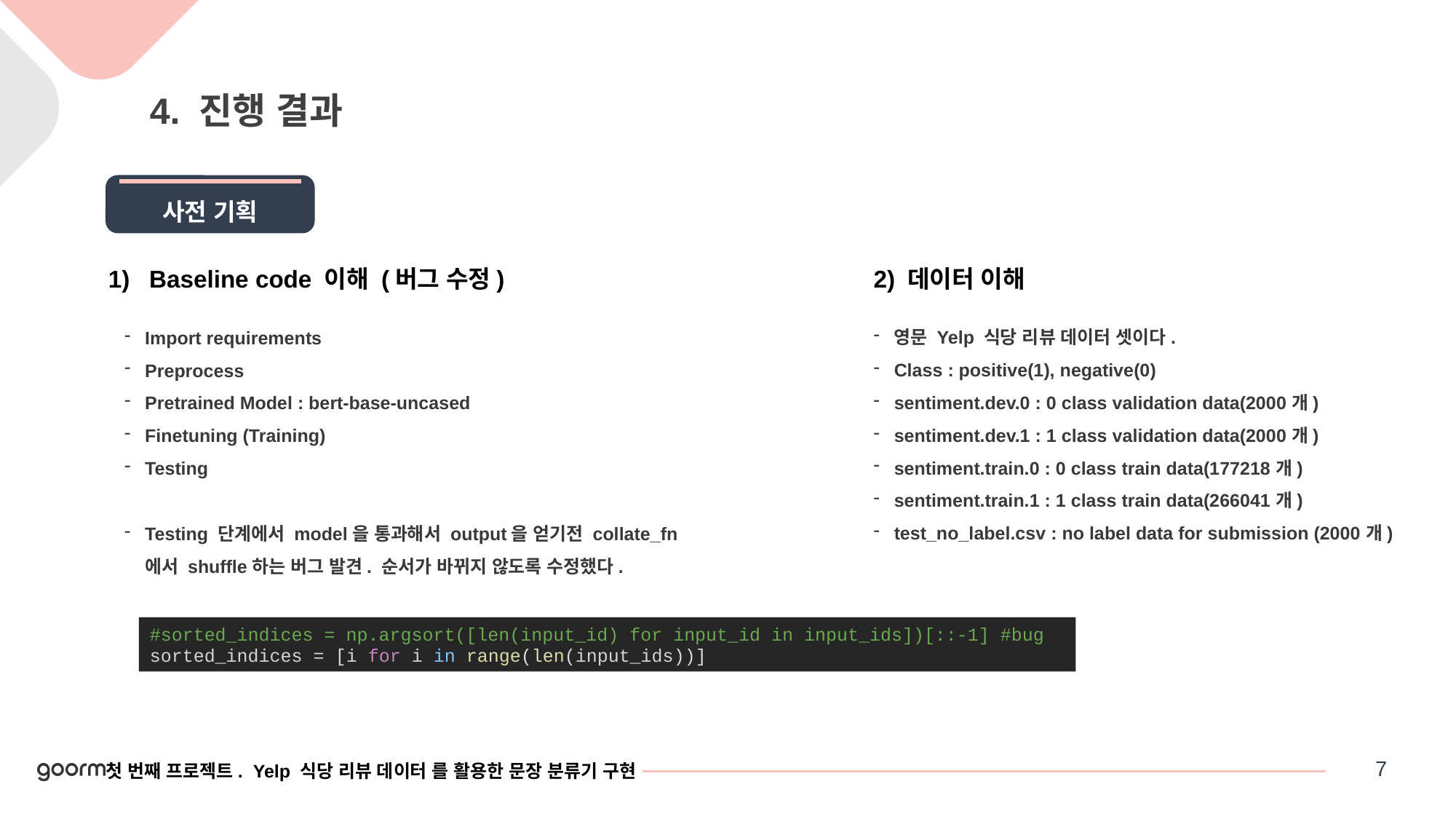

4. 진행 결과

사전 기획
Baseline code 이해 (버그 수정)
2) 데이터 이해
영문 Yelp 식당 리뷰 데이터 셋이다.
Class : positive(1), negative(0)
sentiment.dev.0 : 0 class validation data(2000개)
sentiment.dev.1 : 1 class validation data(2000개)
sentiment.train.0 : 0 class train data(177218개)
sentiment.train.1 : 1 class train data(266041개)
test_no_label.csv : no label data for submission (2000개)

Import requirements
Preprocess
Pretrained Model : bert-base-uncased
Finetuning (Training)
Testing

Testing 단계에서 model을 통과해서 output을 얻기전 collate_fn에서 shuffle하는 버그 발견. 순서가 바뀌지 않도록 수정했다.
#sorted_indices = np.argsort([len(input_id) for input_id in input_ids])[::-1] #bug
sorted_indices = [i for i in range(len(input_ids))]
7